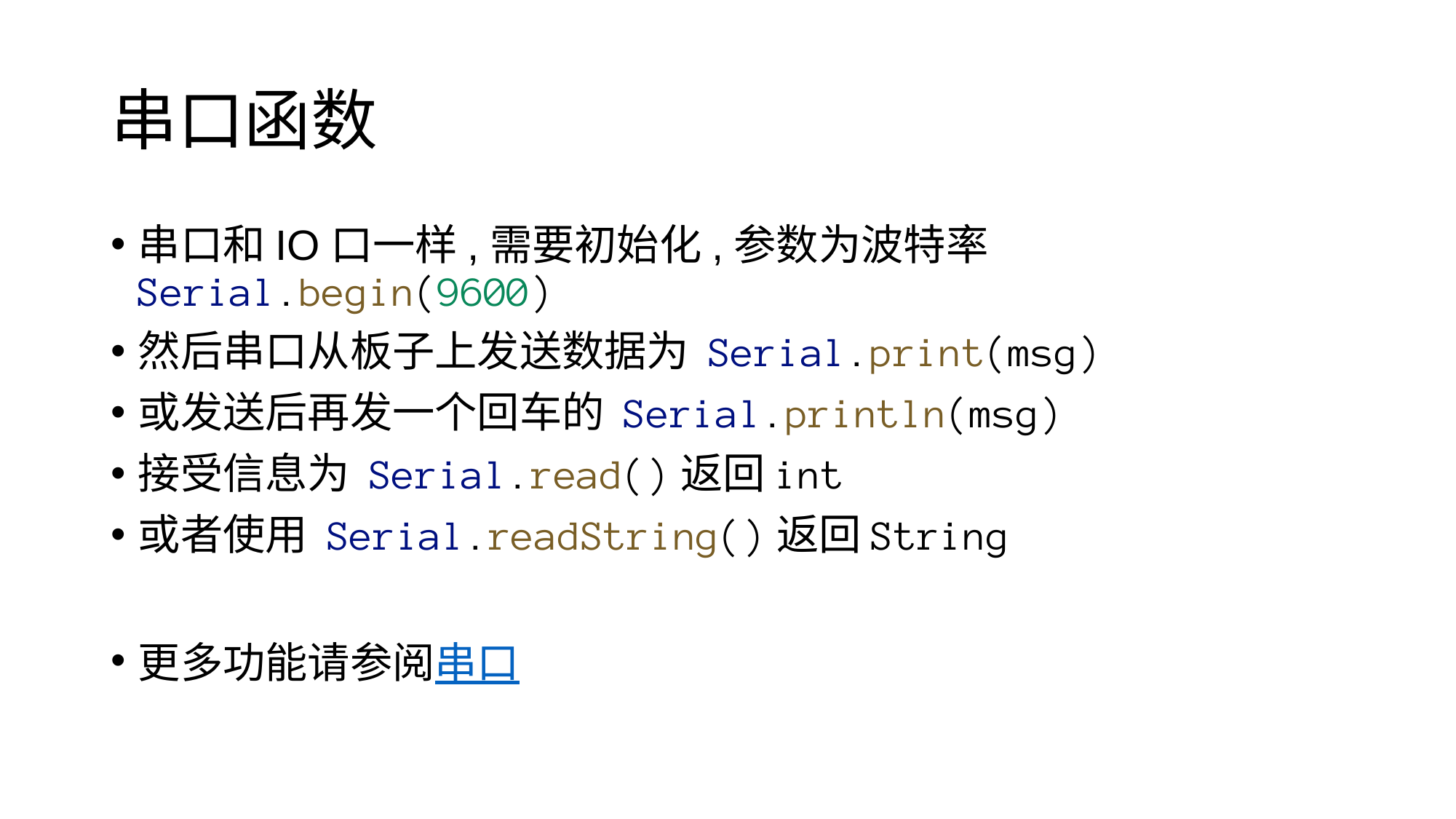

# 串口函数
串口和IO口一样,需要初始化,参数为波特率 Serial.begin(9600)
然后串口从板子上发送数据为 Serial.print(msg)
或发送后再发一个回车的 Serial.println(msg)
接受信息为 Serial.read()返回int
或者使用 Serial.readString()返回String

更多功能请参阅串口